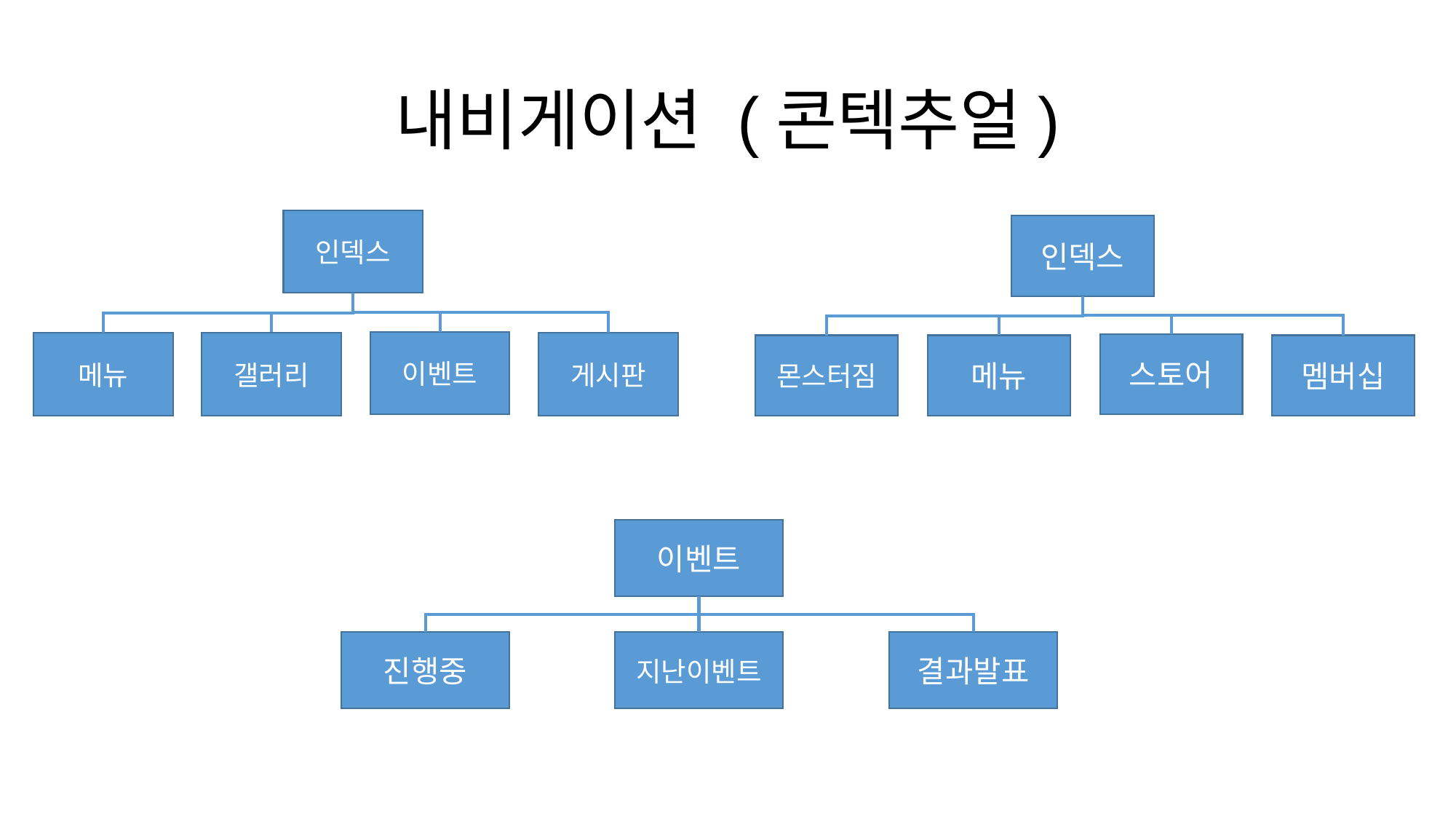

# 내비게이션 (콘텍추얼)
인덱스
이벤트
메뉴
갤러리
게시판
인덱스
스토어
메뉴
몬스터짐
멤버십
이벤트
진행중
지난이벤트
결과발표